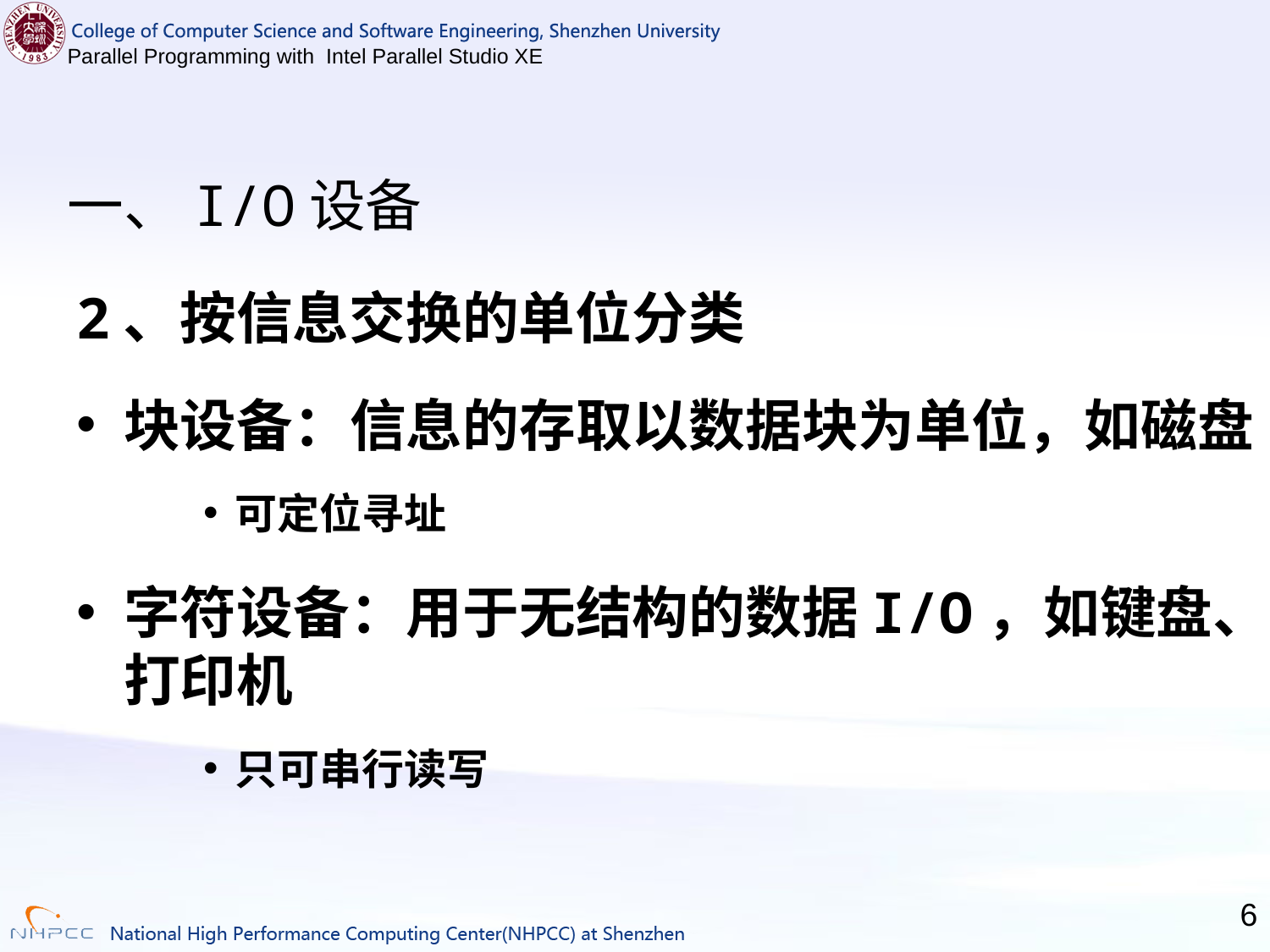

# 一、I/O设备
2、按信息交换的单位分类
块设备：信息的存取以数据块为单位，如磁盘
可定位寻址
字符设备：用于无结构的数据I/O，如键盘、打印机
只可串行读写
6